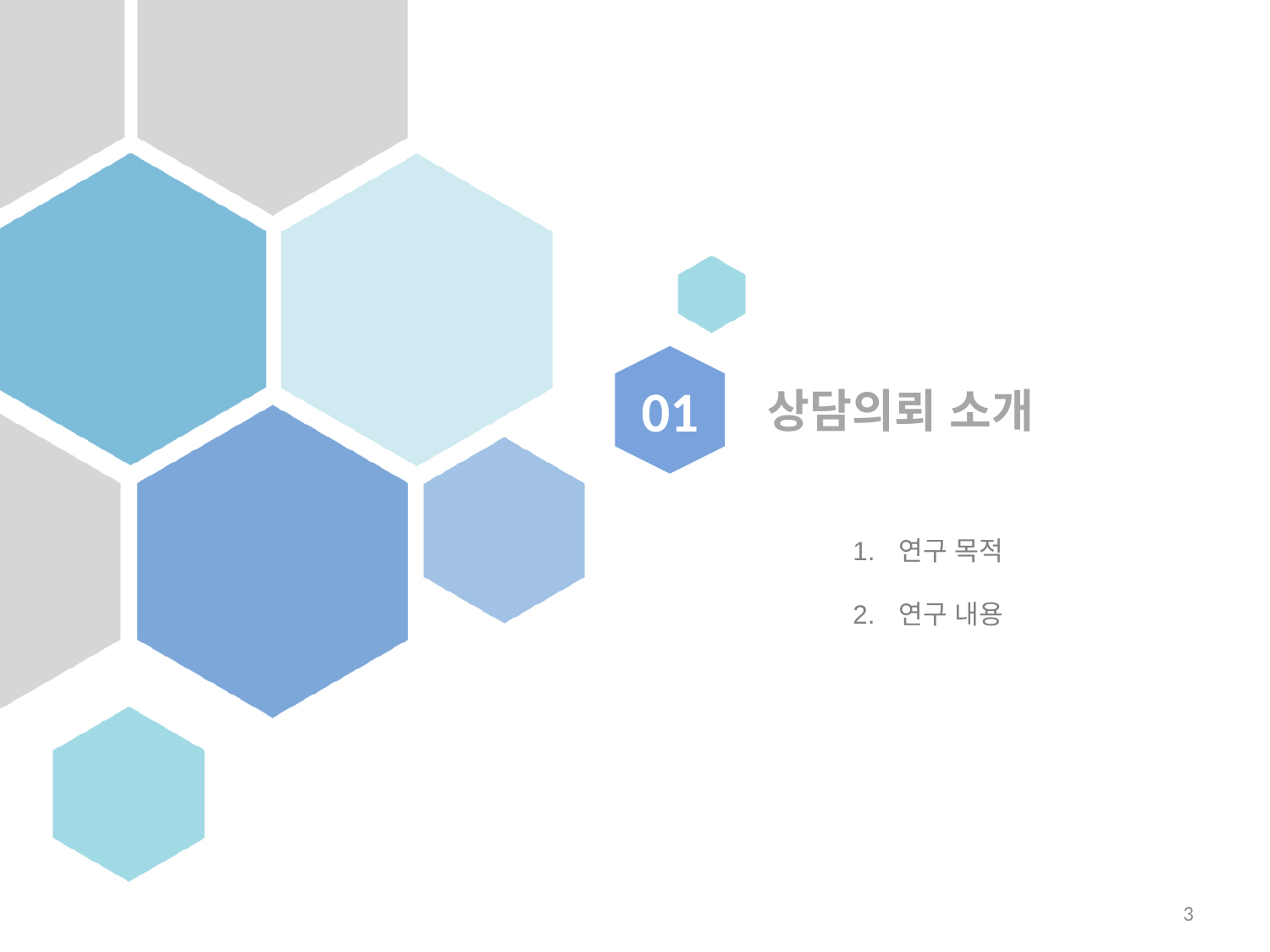

01
상담의뢰 소개
 연구 목적
 연구 내용
3